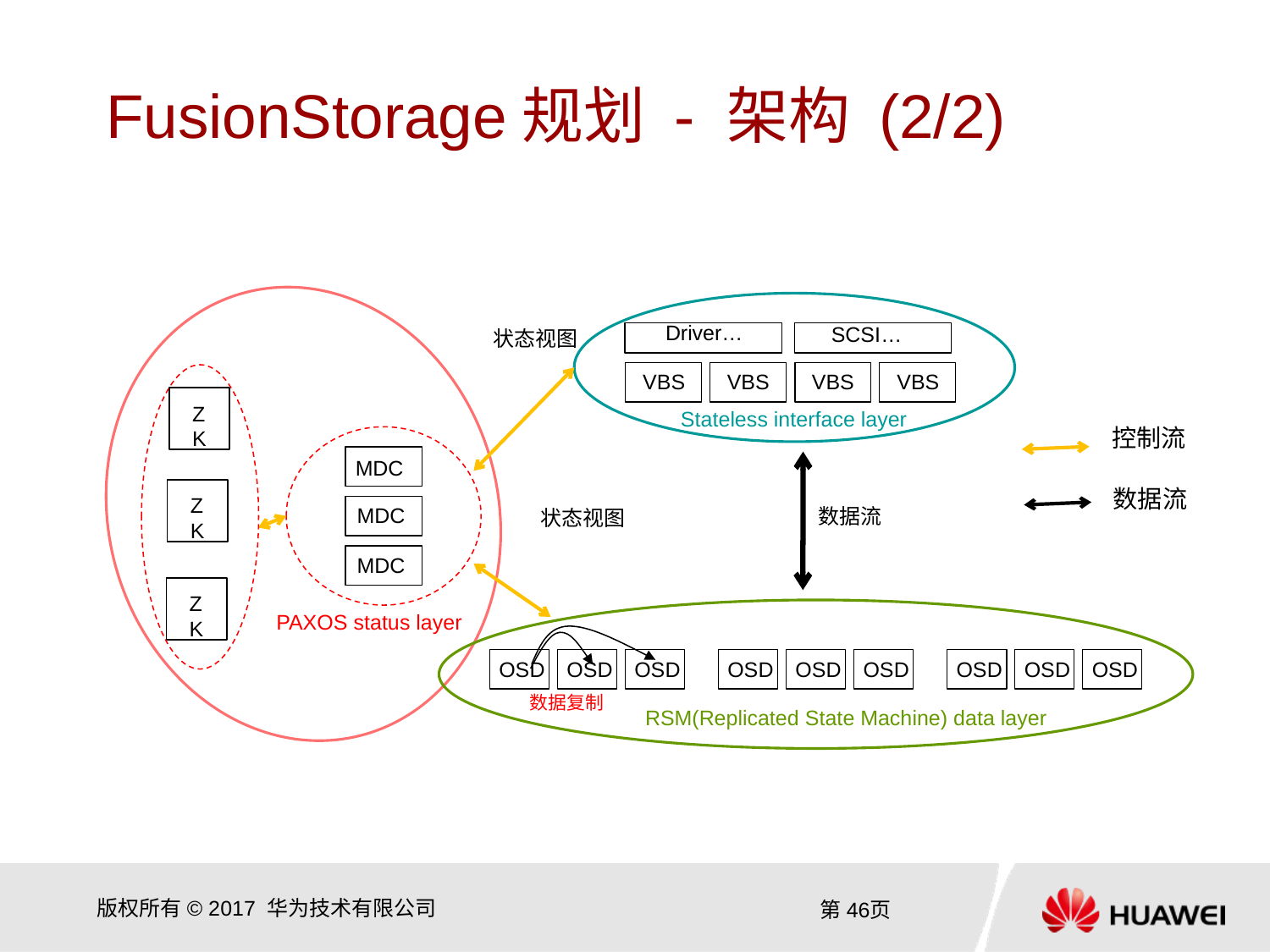

# FusionStorage规划 - 架构 (2/2)

Driver…
SCSI…
状态视图

VBS

VBS

VBS

VBS

ZK
Stateless interface layer

MDC

ZK
MDC

数据流
状态视图
MDC

ZK

PAXOS status layer

OSD

OSD

OSD
OSD

OSD

OSD
OSD

OSD

OSD
数据复制
RSM(Replicated State Machine) data layer
控制流
数据流